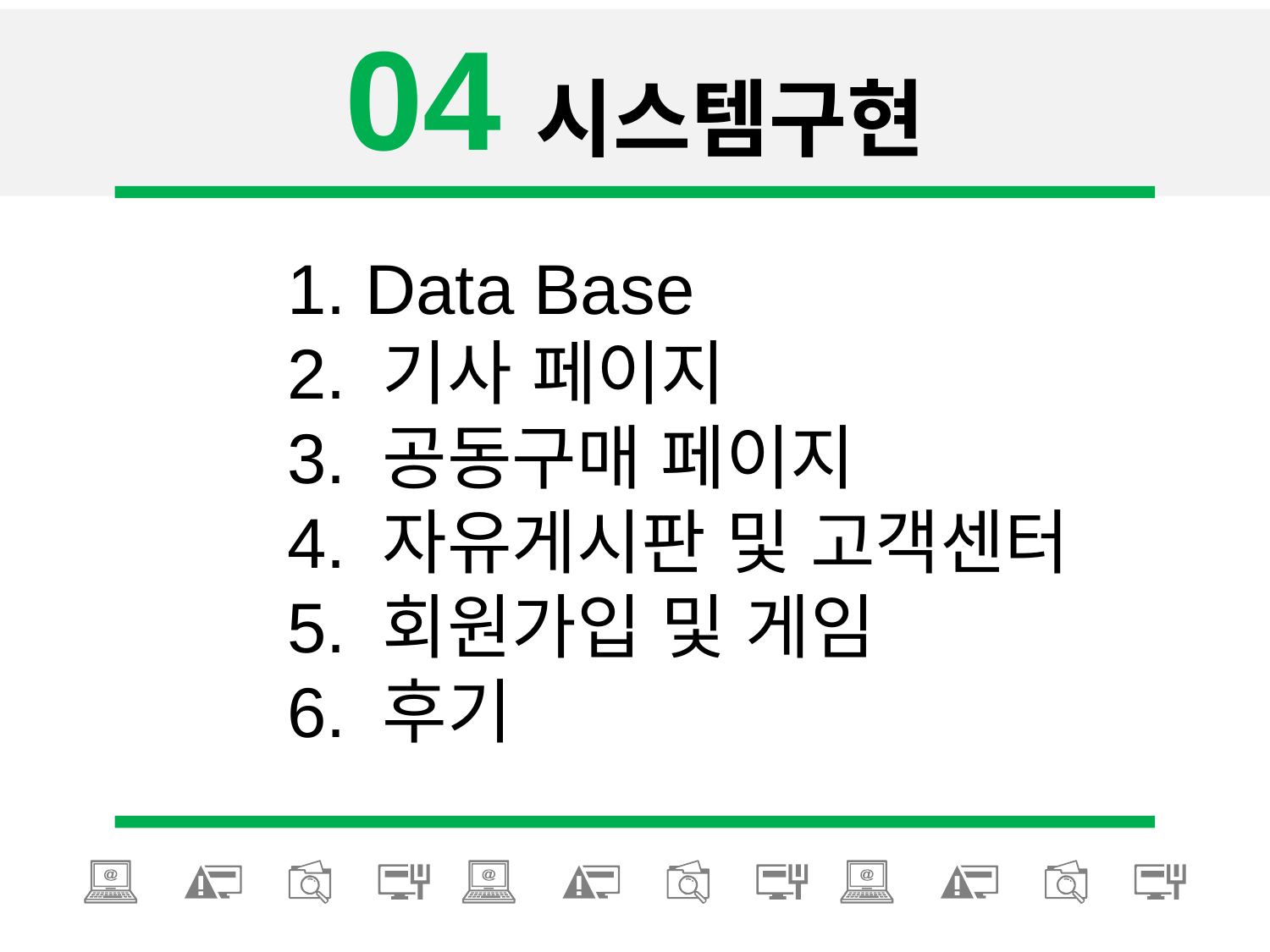

04시스템구현

1. Data Base
2. 기사 페이지
3. 공동구매 페이지
4. 자유게시판 및 고객센터
5. 회원가입 및 게임
6. 후기